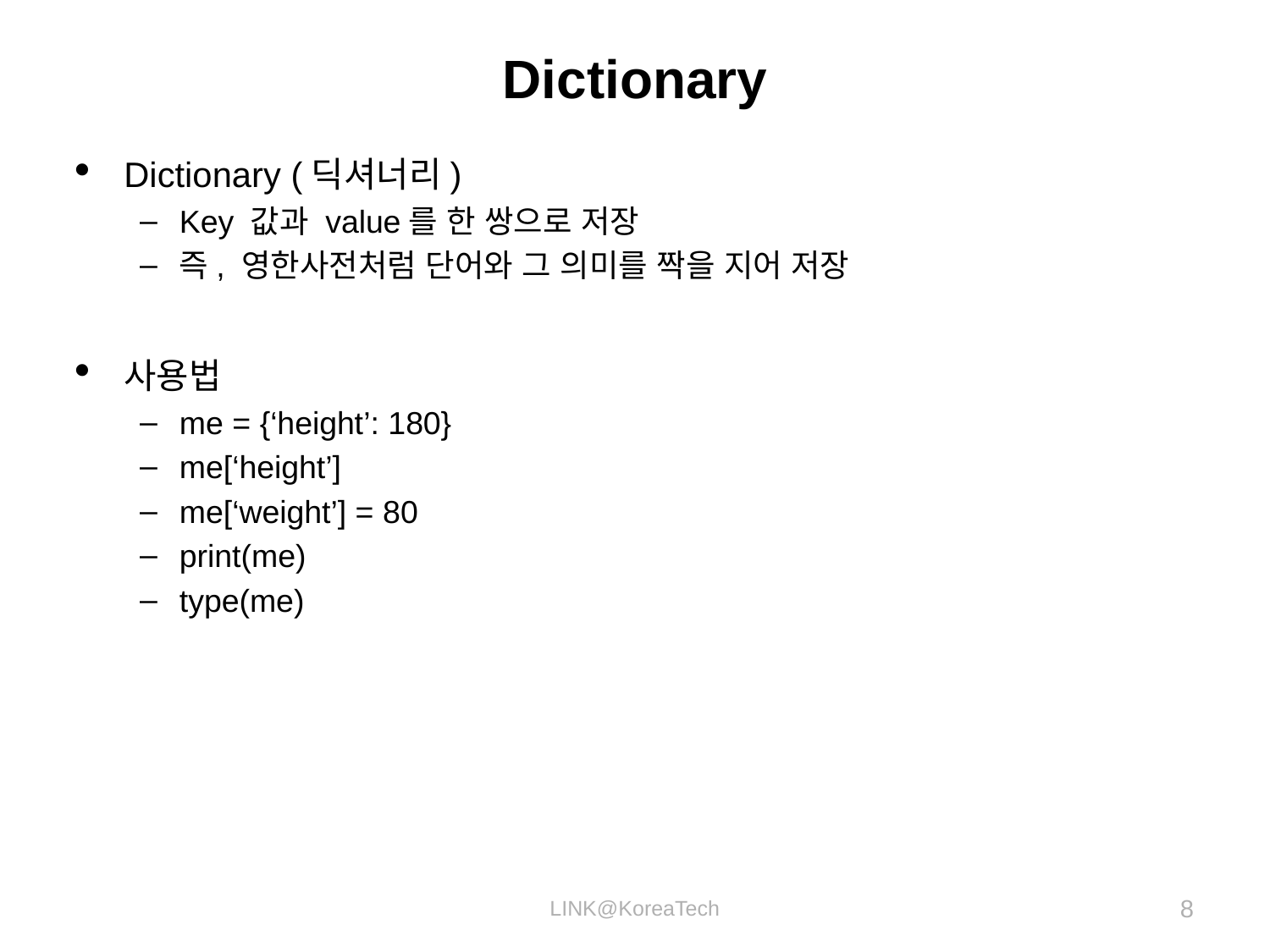

# Dictionary
Dictionary (딕셔너리)
Key 값과 value를 한 쌍으로 저장
즉, 영한사전처럼 단어와 그 의미를 짝을 지어 저장

사용법
me = {‘height’: 180}
me[‘height’]
me[‘weight’] = 80
print(me)
type(me)
LINK@KoreaTech
8